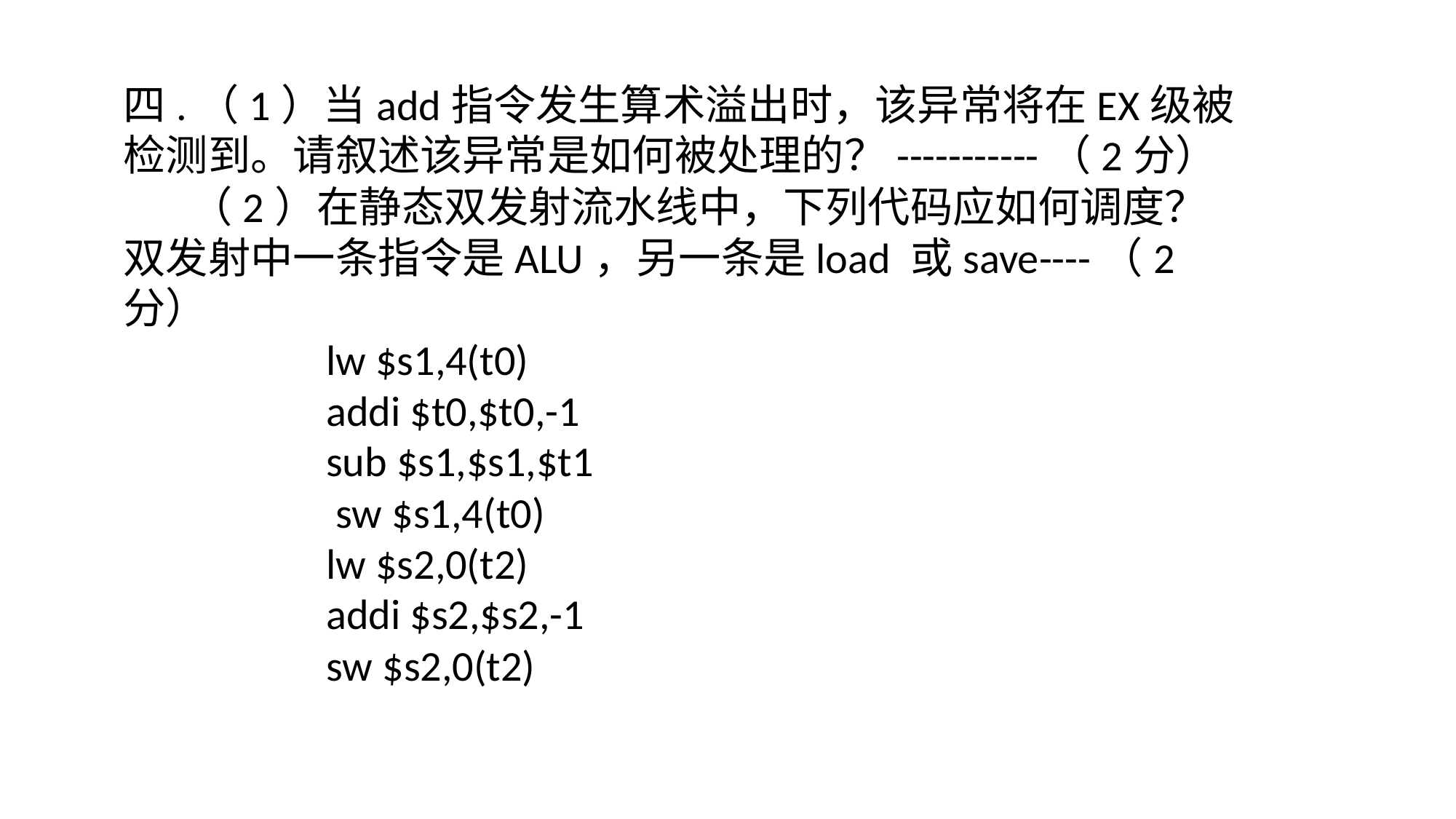

四.（1）当add指令发生算术溢出时，该异常将在EX级被检测到。请叙述该异常是如何被处理的？-----------（2分）
      （2）在静态双发射流水线中，下列代码应如何调度？双发射中一条指令是ALU，另一条是load 或save----（2分）
                     lw $s1,4(t0)
                     addi $t0,$t0,-1
                     sub $s1,$s1,$t1
                      sw $s1,4(t0)
                     lw $s2,0(t2)
                     addi $s2,$s2,-1
                     sw $s2,0(t2)